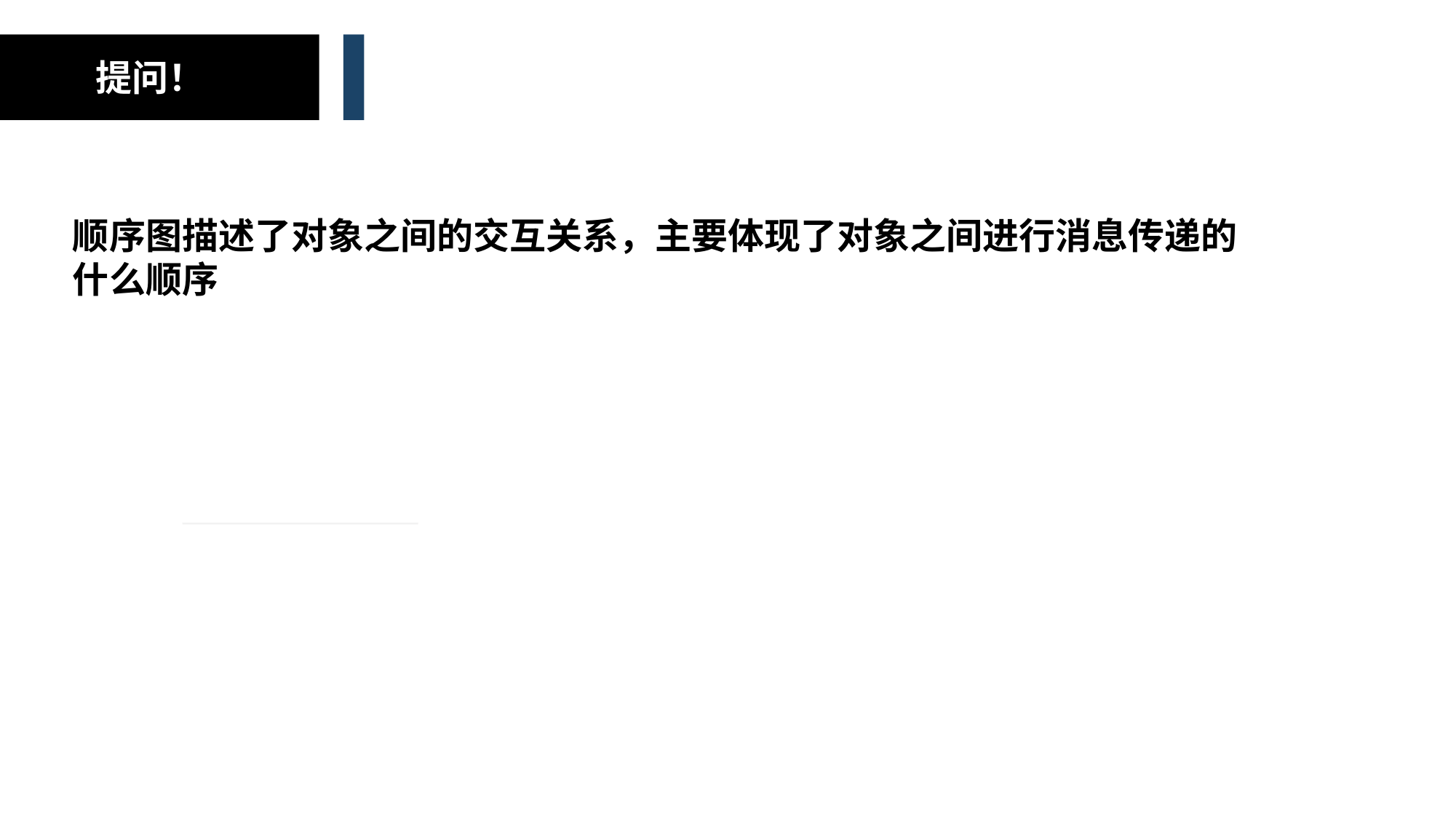

提问！
顺序图描述了对象之间的交互关系，主要体现了对象之间进行消息传递的什么顺序